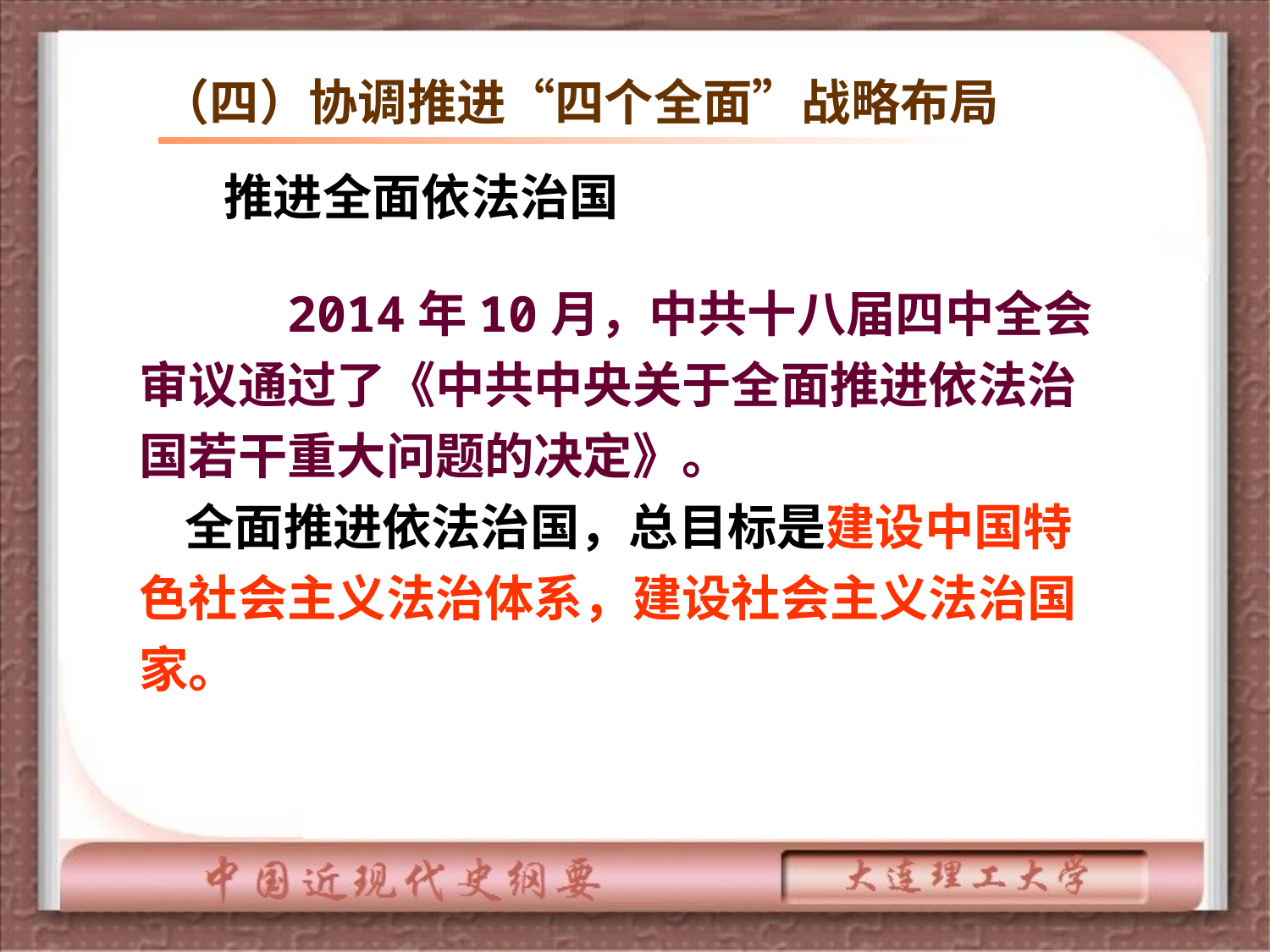

（四）协调推进“四个全面”战略布局

推进全面依法治国
     2014年10月，中共十八届四中全会审议通过了《中共中央关于全面推进依法治国若干重大问题的决定》。
   全面推进依法治国，总目标是建设中国特色社会主义法治体系，建设社会主义法治国家。